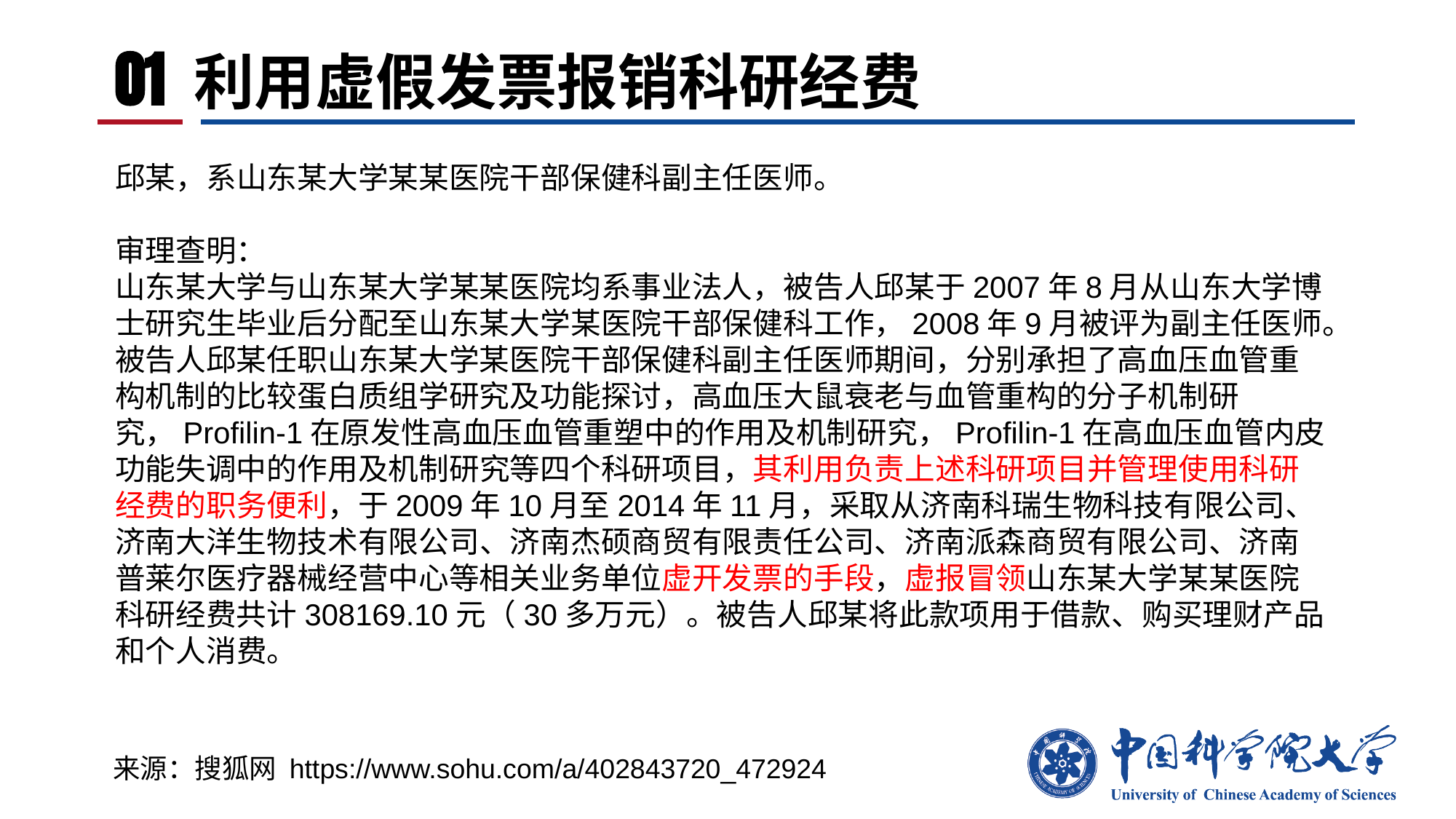

01 利用虚假发票报销科研经费
邱某，系山东某大学某某医院干部保健科副主任医师。

审理查明：
山东某大学与山东某大学某某医院均系事业法人，被告人邱某于2007年8月从山东大学博士研究生毕业后分配至山东某大学某医院干部保健科工作，2008年9月被评为副主任医师。被告人邱某任职山东某大学某医院干部保健科副主任医师期间，分别承担了高血压血管重构机制的比较蛋白质组学研究及功能探讨，高血压大鼠衰老与血管重构的分子机制研究，Profilin-1在原发性高血压血管重塑中的作用及机制研究，Profilin-1在高血压血管内皮功能失调中的作用及机制研究等四个科研项目，其利用负责上述科研项目并管理使用科研经费的职务便利，于2009年10月至2014年11月，采取从济南科瑞生物科技有限公司、济南大洋生物技术有限公司、济南杰硕商贸有限责任公司、济南派森商贸有限公司、济南普莱尔医疗器械经营中心等相关业务单位虚开发票的手段，虚报冒领山东某大学某某医院科研经费共计308169.10元（30多万元）。被告人邱某将此款项用于借款、购买理财产品和个人消费。

来源：搜狐网 https://www.sohu.com/a/402843720_472924